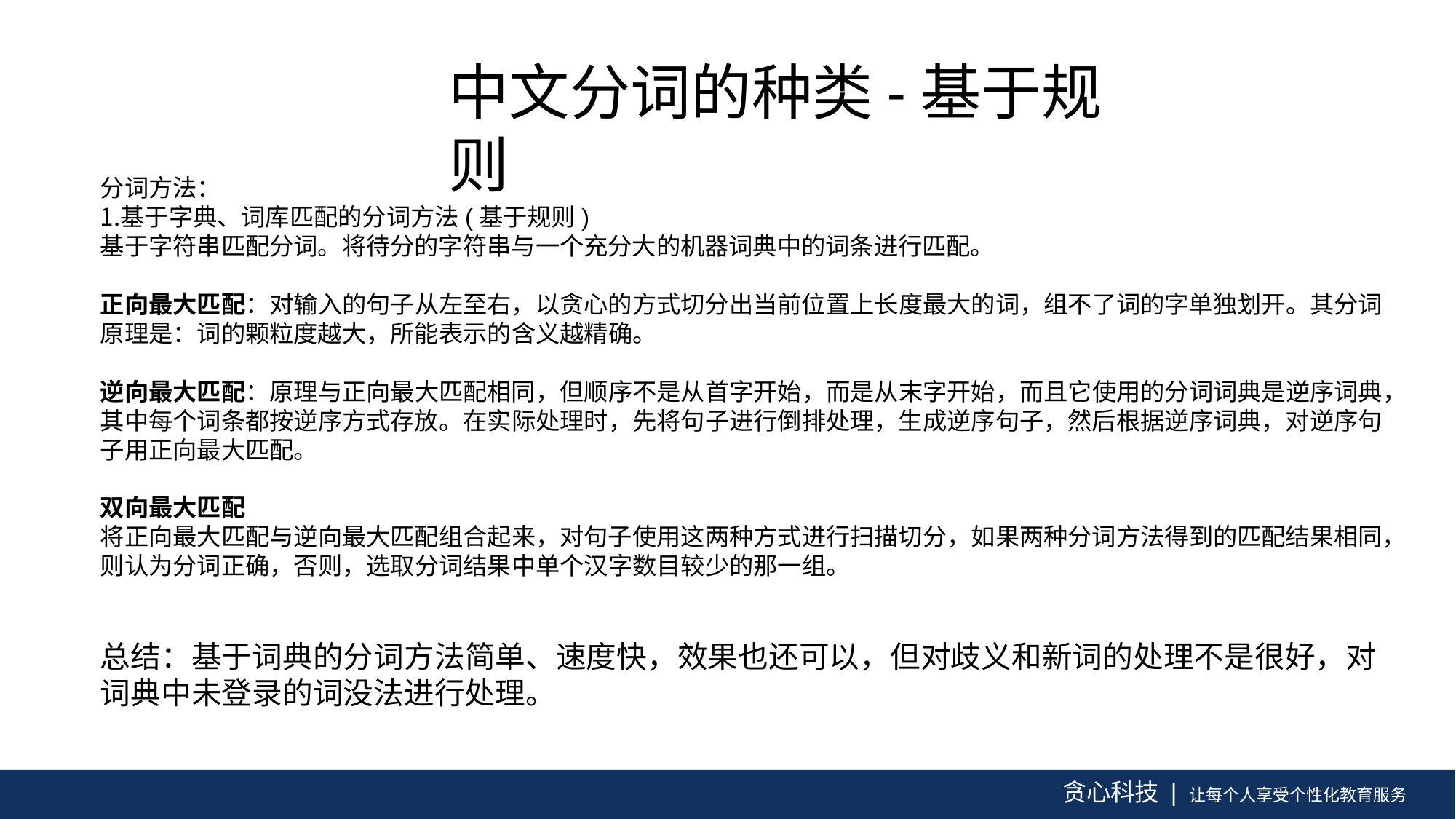

中文分词的种类-基于规则
分词方法：
基于字典、词库匹配的分词方法(基于规则)
基于字符串匹配分词。将待分的字符串与一个充分大的机器词典中的词条进行匹配。

正向最大匹配：对输入的句子从左至右，以贪心的方式切分出当前位置上长度最大的词，组不了词的字单独划开。其分词原理是：词的颗粒度越大，所能表示的含义越精确。

逆向最大匹配：原理与正向最大匹配相同，但顺序不是从首字开始，而是从末字开始，而且它使用的分词词典是逆序词典，其中每个词条都按逆序方式存放。在实际处理时，先将句子进行倒排处理，生成逆序句子，然后根据逆序词典，对逆序句子用正向最大匹配。

双向最大匹配
将正向最大匹配与逆向最大匹配组合起来，对句子使用这两种方式进行扫描切分，如果两种分词方法得到的匹配结果相同，则认为分词正确，否则，选取分词结果中单个汉字数目较少的那一组。

总结：基于词典的分词方法简单、速度快，效果也还可以，但对歧义和新词的处理不是很好，对词典中未登录的词没法进行处理。